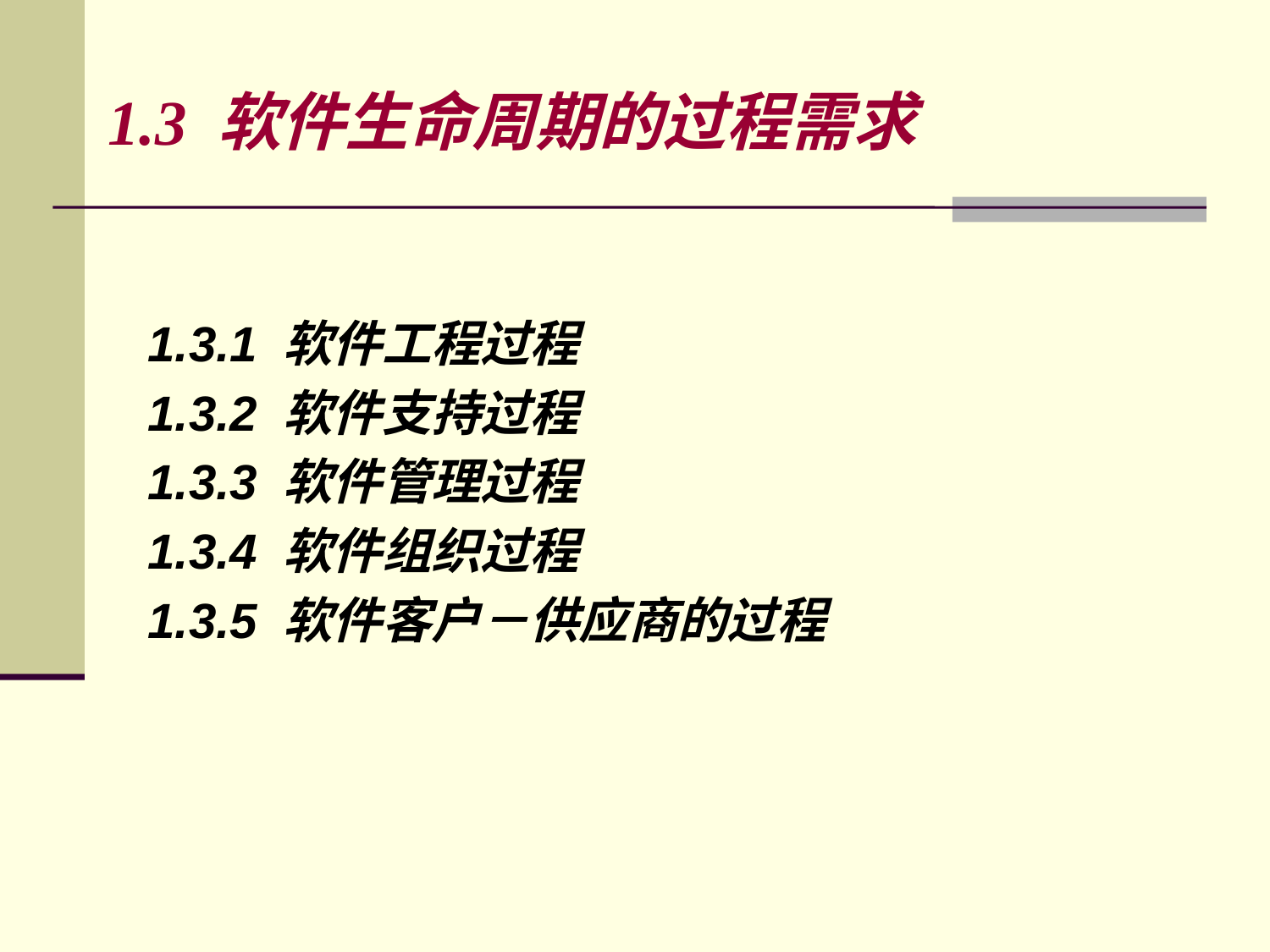

# 1.3 软件生命周期的过程需求
1.3.1 软件工程过程
1.3.2 软件支持过程
1.3.3 软件管理过程
1.3.4 软件组织过程
1.3.5 软件客户－供应商的过程